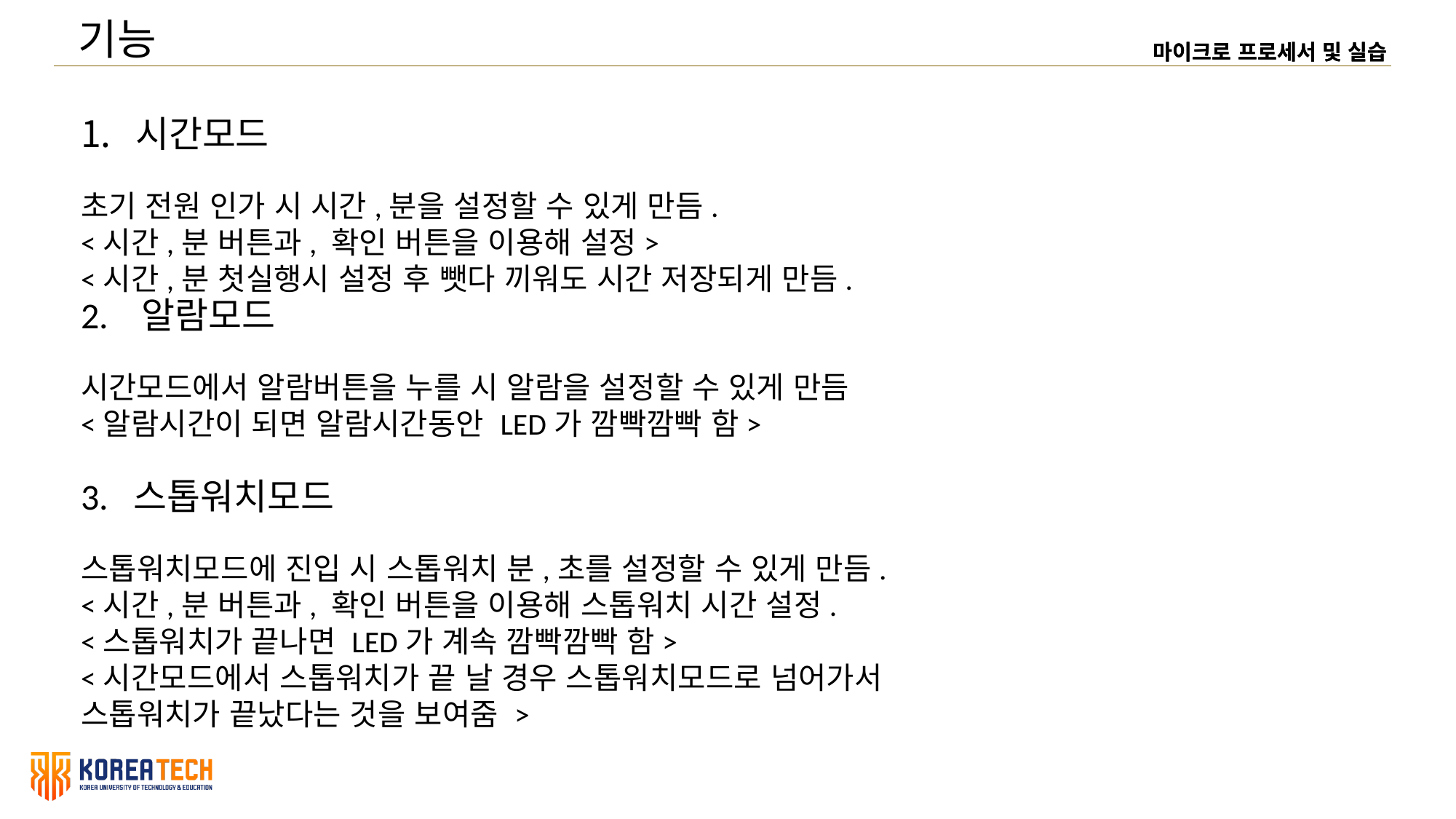

기능
    마이크로 프로세서 및 실습
시간모드
초기 전원 인가 시 시간,분을 설정할 수 있게 만듬.
<시간,분 버튼과, 확인 버튼을 이용해 설정>
<시간,분 첫실행시 설정 후 뺏다 끼워도 시간 저장되게 만듬.
2.   알람모드
시간모드에서 알람버튼을 누를 시 알람을 설정할 수 있게 만듬
<알람시간이 되면 알람시간동안 LED가 깜빡깜빡 함>
3.  스톱워치모드
스톱워치모드에 진입 시 스톱워치 분,초를 설정할 수 있게 만듬.
<시간,분 버튼과, 확인 버튼을 이용해 스톱워치 시간 설정.
<스톱워치가 끝나면 LED가 계속 깜빡깜빡 함>
<시간모드에서 스톱워치가 끝 날 경우 스톱워치모드로 넘어가서 스톱워치가 끝났다는 것을 보여줌 >